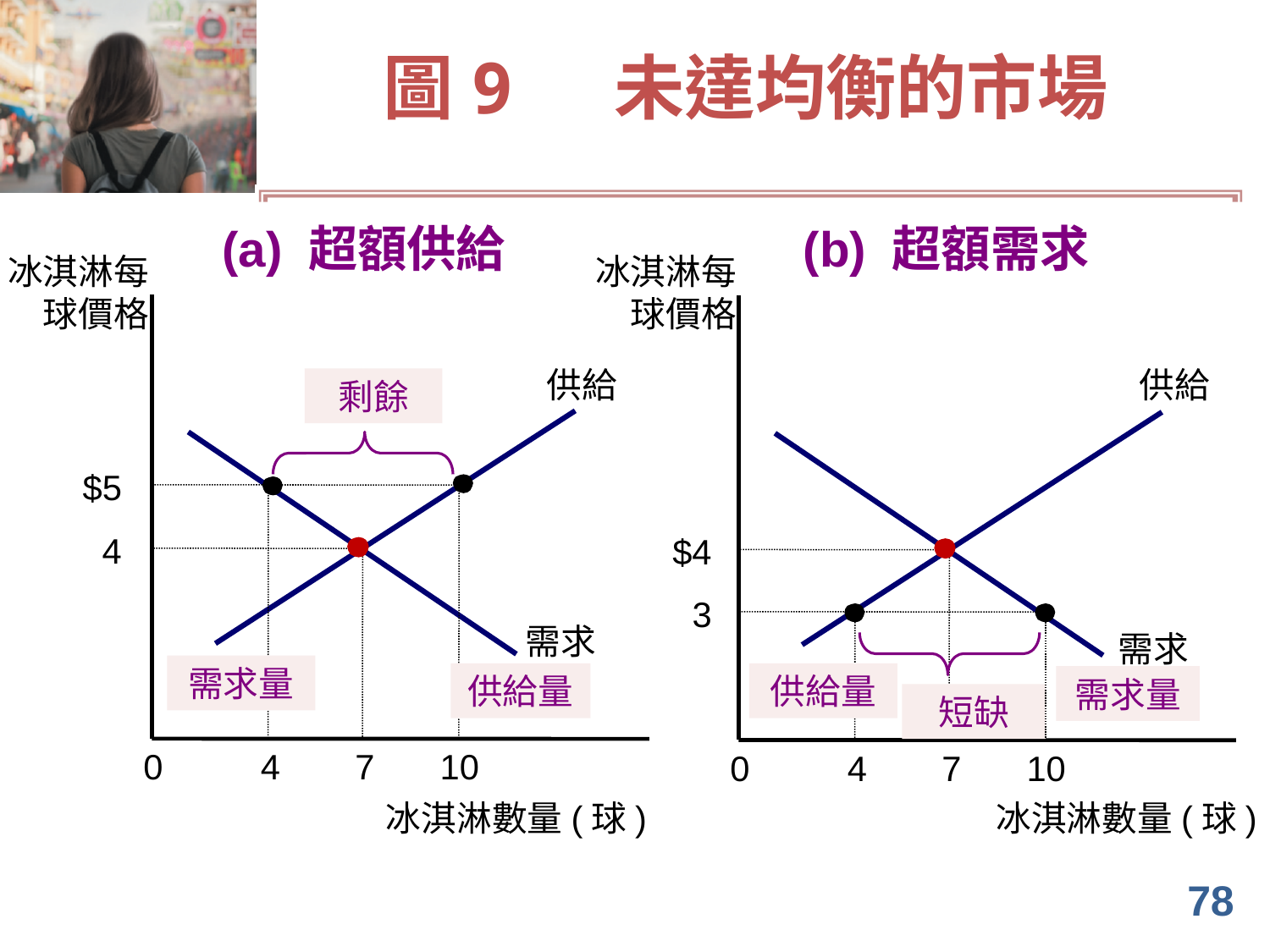

# 圖9  未達均衡的市場
(a) 超額供給
(b) 超額需求
冰淇淋每
球價格
冰淇淋每
球價格

供給
供給

剩餘
需求
需求
$5

4
需求量
10
供給量
4
$4

7
7
3

4
供給量
10
需求量

短缺
0
冰淇淋數量(球)
0
冰淇淋數量(球)
78